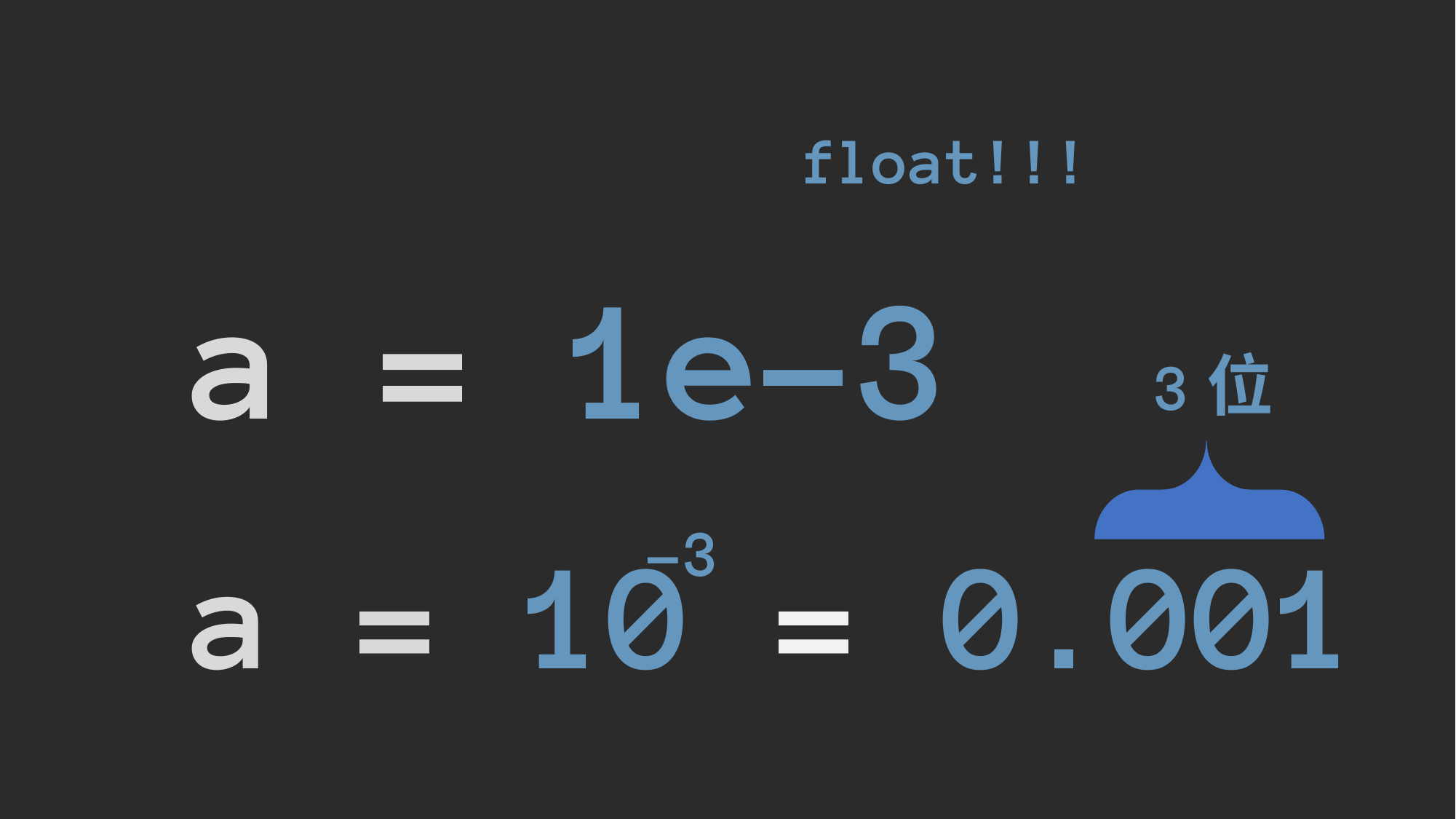

float!!!
# a = 1e-3
3位

a = 10 = 0.001
-3